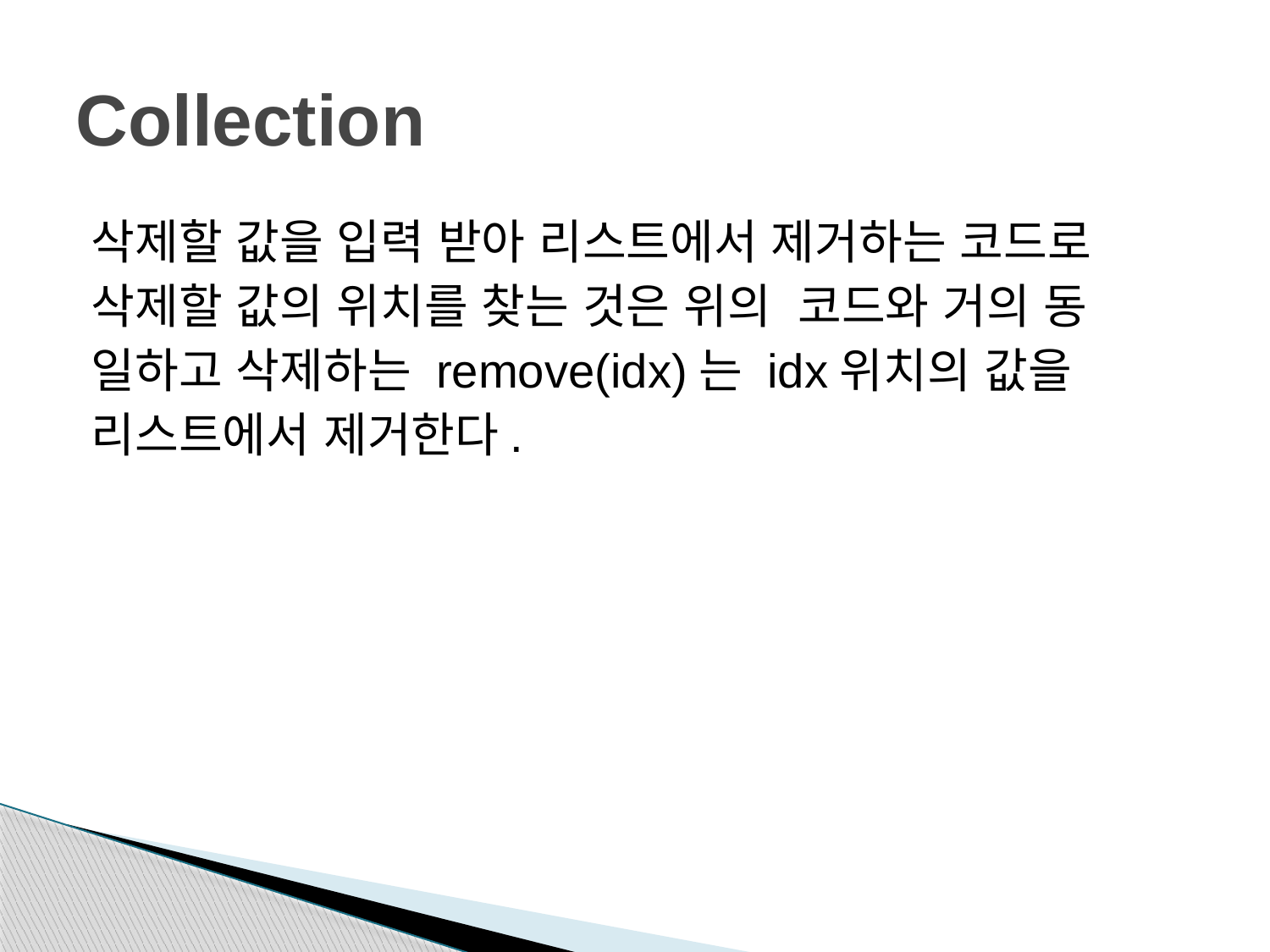

# Collection
삭제할 값을 입력 받아 리스트에서 제거하는 코드로
삭제할 값의 위치를 찾는 것은 위의  코드와 거의 동
일하고 삭제하는 remove(idx)는 idx위치의 값을
리스트에서 제거한다.